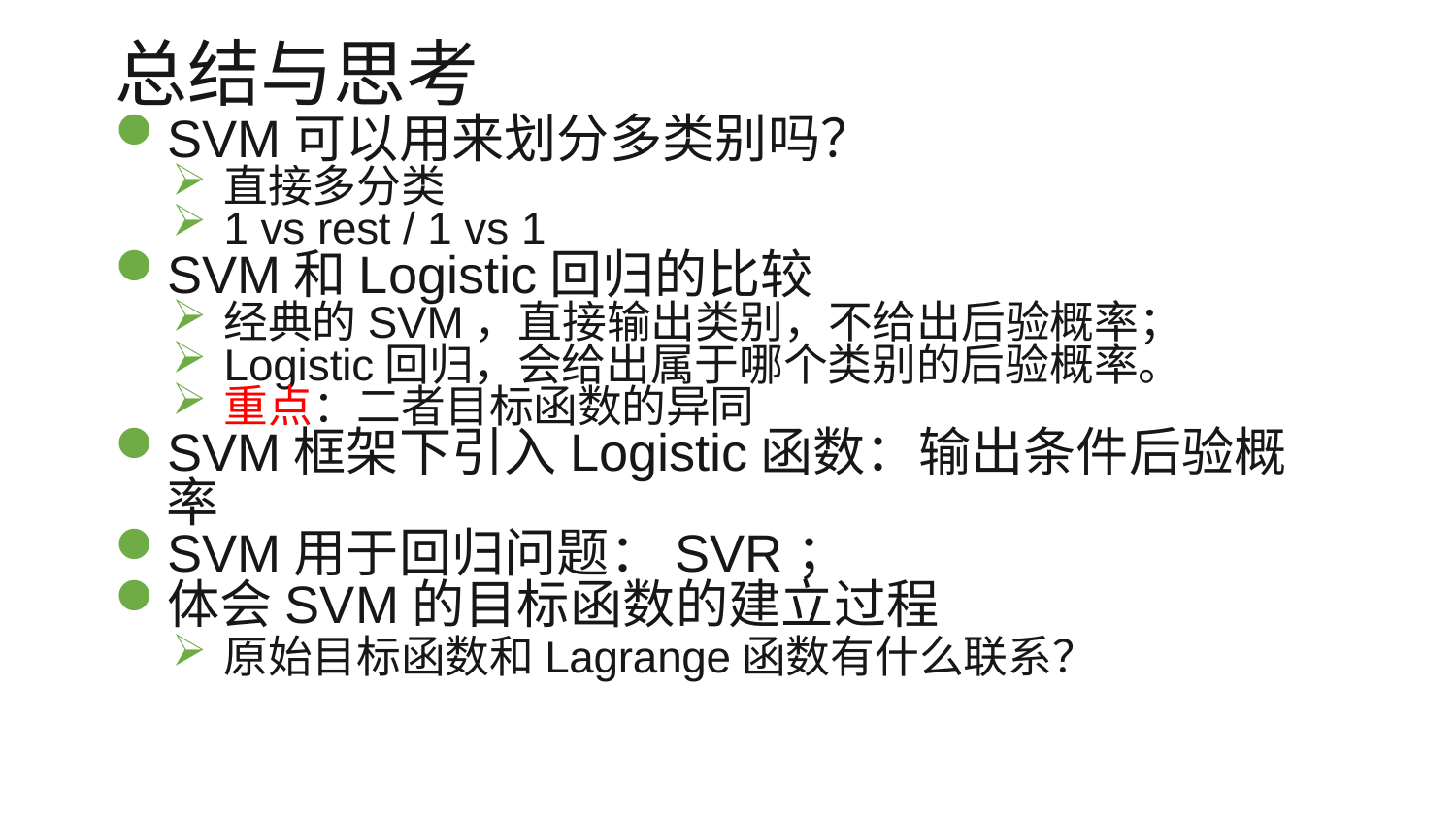

# 总结与思考
SVM可以用来划分多类别吗？
直接多分类
1 vs rest / 1 vs 1
SVM和Logistic回归的比较
经典的SVM，直接输出类别，不给出后验概率；
Logistic回归，会给出属于哪个类别的后验概率。
重点：二者目标函数的异同
SVM框架下引入Logistic函数：输出条件后验概率
SVM用于回归问题：SVR；
体会SVM的目标函数的建立过程
原始目标函数和Lagrange函数有什么联系？